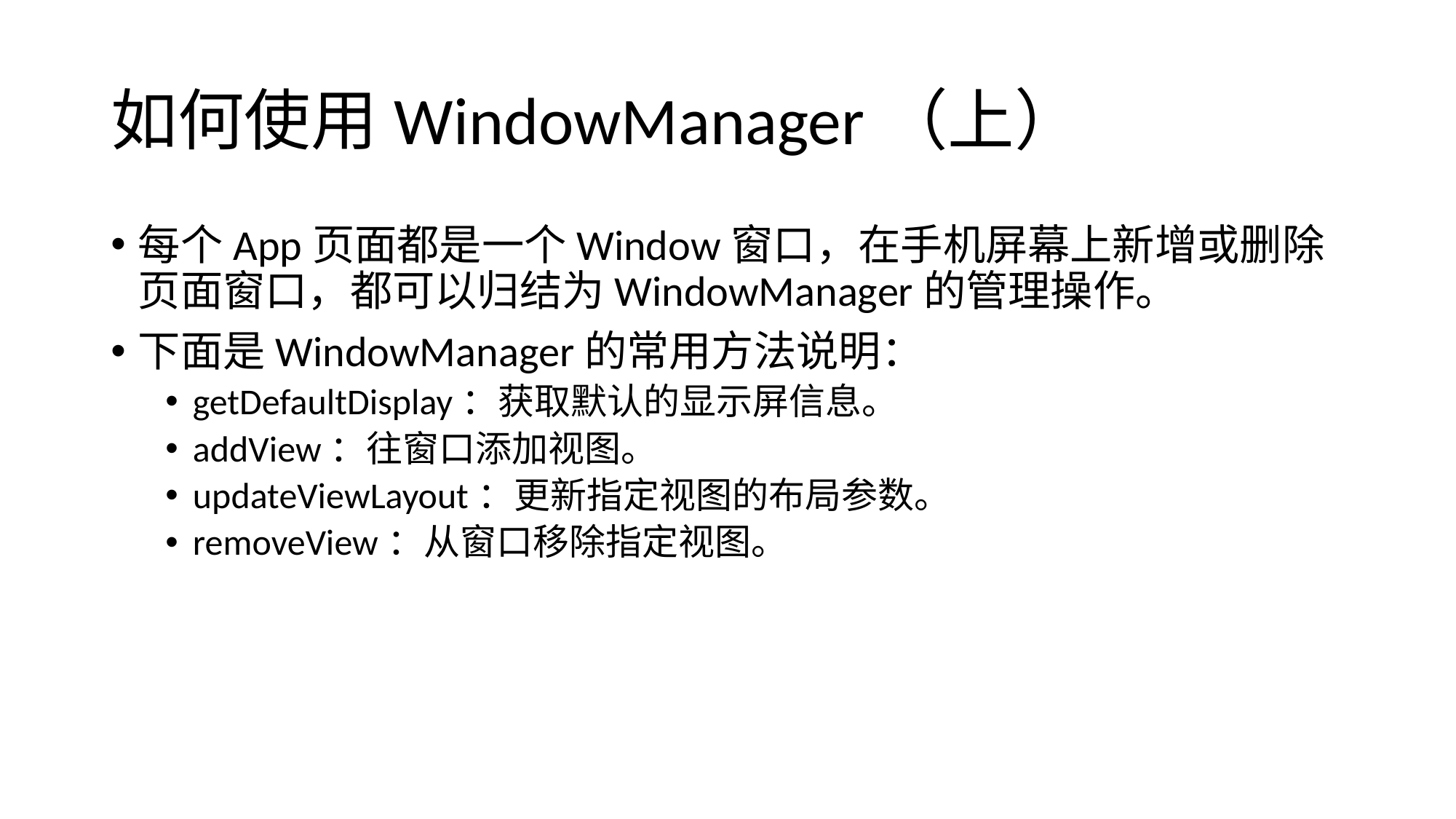

# 如何使用WindowManager（上）
每个App页面都是一个Window窗口，在手机屏幕上新增或删除页面窗口，都可以归结为WindowManager的管理操作。
下面是WindowManager的常用方法说明：
getDefaultDisplay：获取默认的显示屏信息。
addView：往窗口添加视图。
updateViewLayout：更新指定视图的布局参数。
removeView：从窗口移除指定视图。